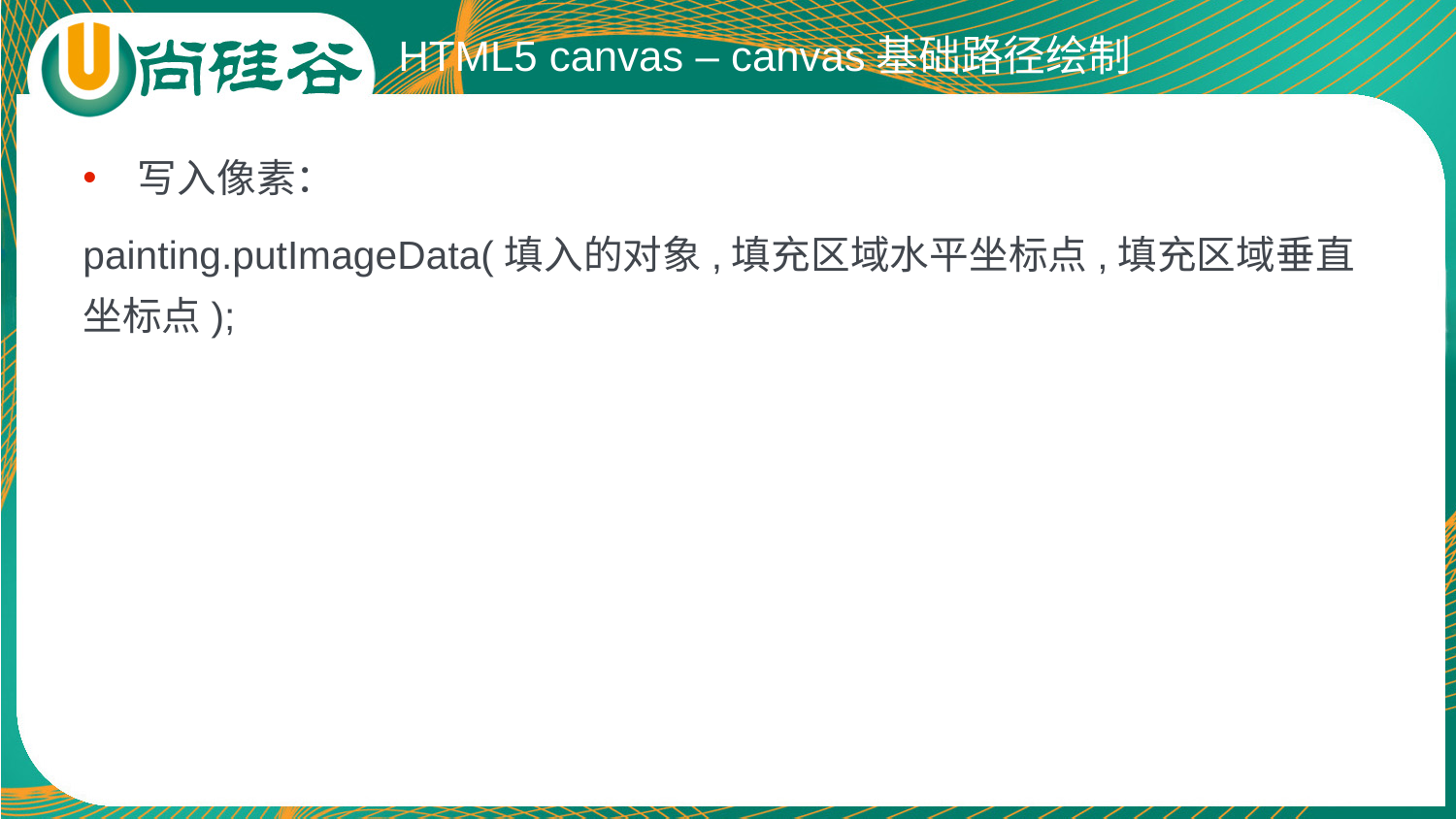

# HTML5 canvas – canvas基础路径绘制
写入像素：
painting.putImageData(填入的对象,填充区域水平坐标点,填充区域垂直坐标点);